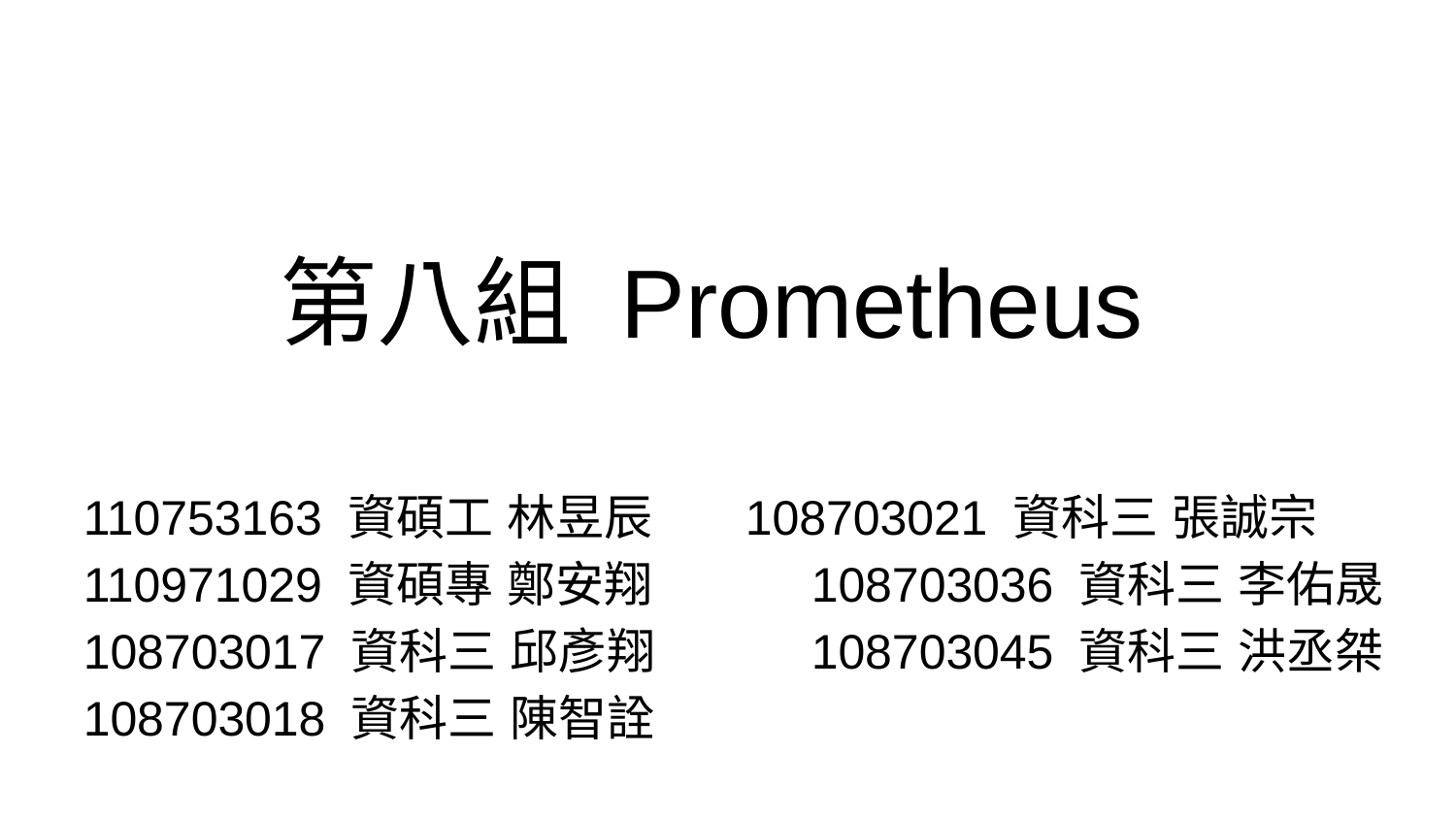

第八組 Prometheus
110753163 資碩工 林昱辰	     108703021 資科三 張誠宗
110971029 資碩專 鄭安翔		108703036 資科三 李佑晟
108703017 資科三 邱彥翔		108703045 資科三 洪丞桀
108703018 資科三 陳智詮